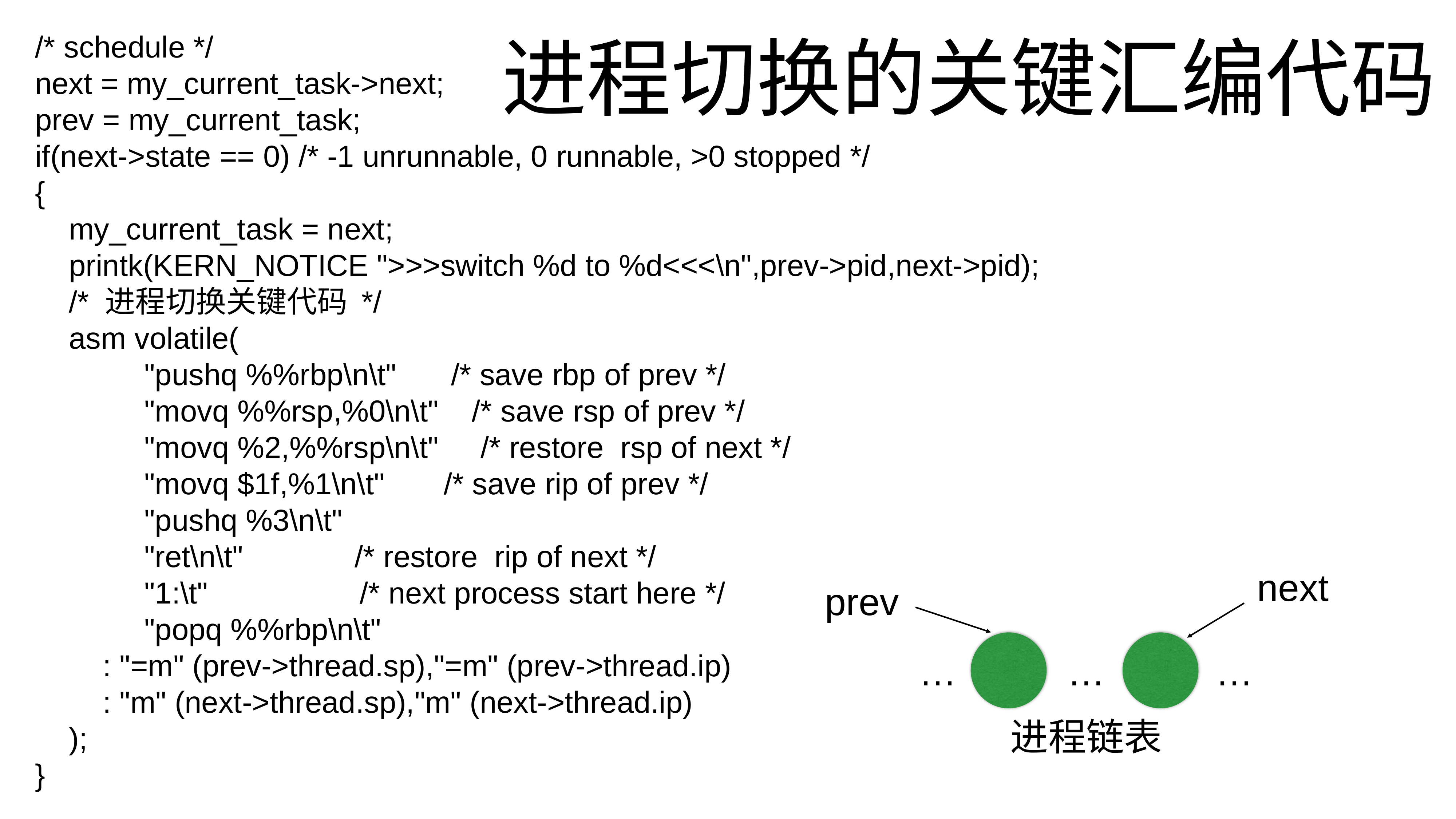

# 进程切换的关键汇编代码
/* schedule */
next = my_current_task->next;
prev = my_current_task;
if(next->state == 0) /* -1 unrunnable, 0 runnable, >0 stopped */
{
    my_current_task = next;
    printk(KERN_NOTICE ">>>switch %d to %d<<<\n",prev->pid,next->pid);
    /* 进程切换关键代码 */
    asm volatile(
        	"pushq %%rbp\n\t" 	    /* save rbp of prev */
        	"movq %%rsp,%0\n\t" 	/* save rsp of prev */
        	"movq %2,%%rsp\n\t"     /* restore  rsp of next */
        	"movq $1f,%1\n\t"       /* save rip of prev */
        	"pushq %3\n\t"
        	"ret\n\t" 	            /* restore  rip of next */
        	"1:\t"                  /* next process start here */
        	"popq %%rbp\n\t"
        : "=m" (prev->thread.sp),"=m" (prev->thread.ip)
        : "m" (next->thread.sp),"m" (next->thread.ip)
    );
}
next
prev

…
…
…
进程链表